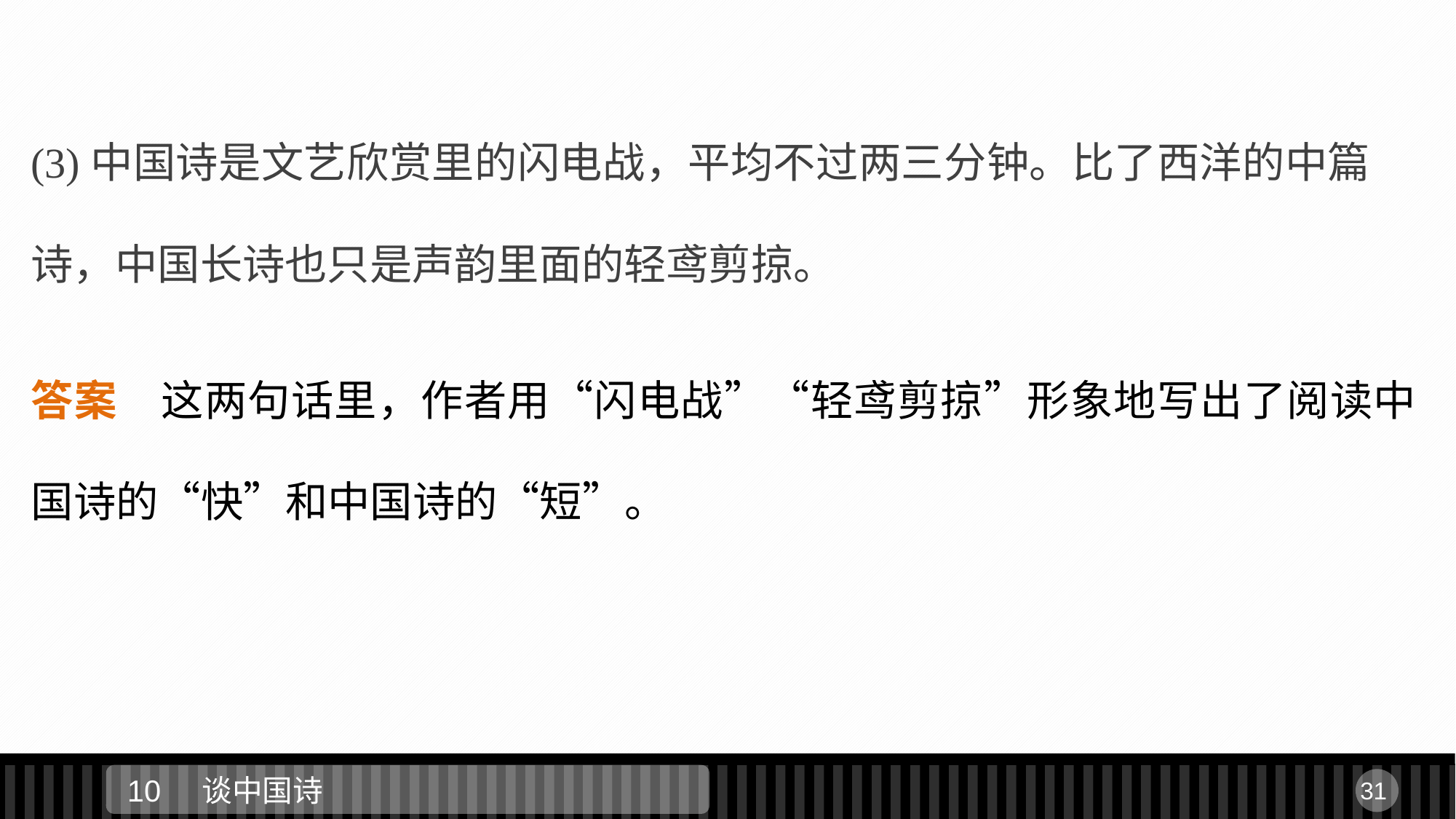

(3)中国诗是文艺欣赏里的闪电战，平均不过两三分钟。比了西洋的中篇诗，中国长诗也只是声韵里面的轻鸢剪掠。
答案　这两句话里，作者用“闪电战”“轻鸢剪掠”形象地写出了阅读中国诗的“快”和中国诗的“短”。